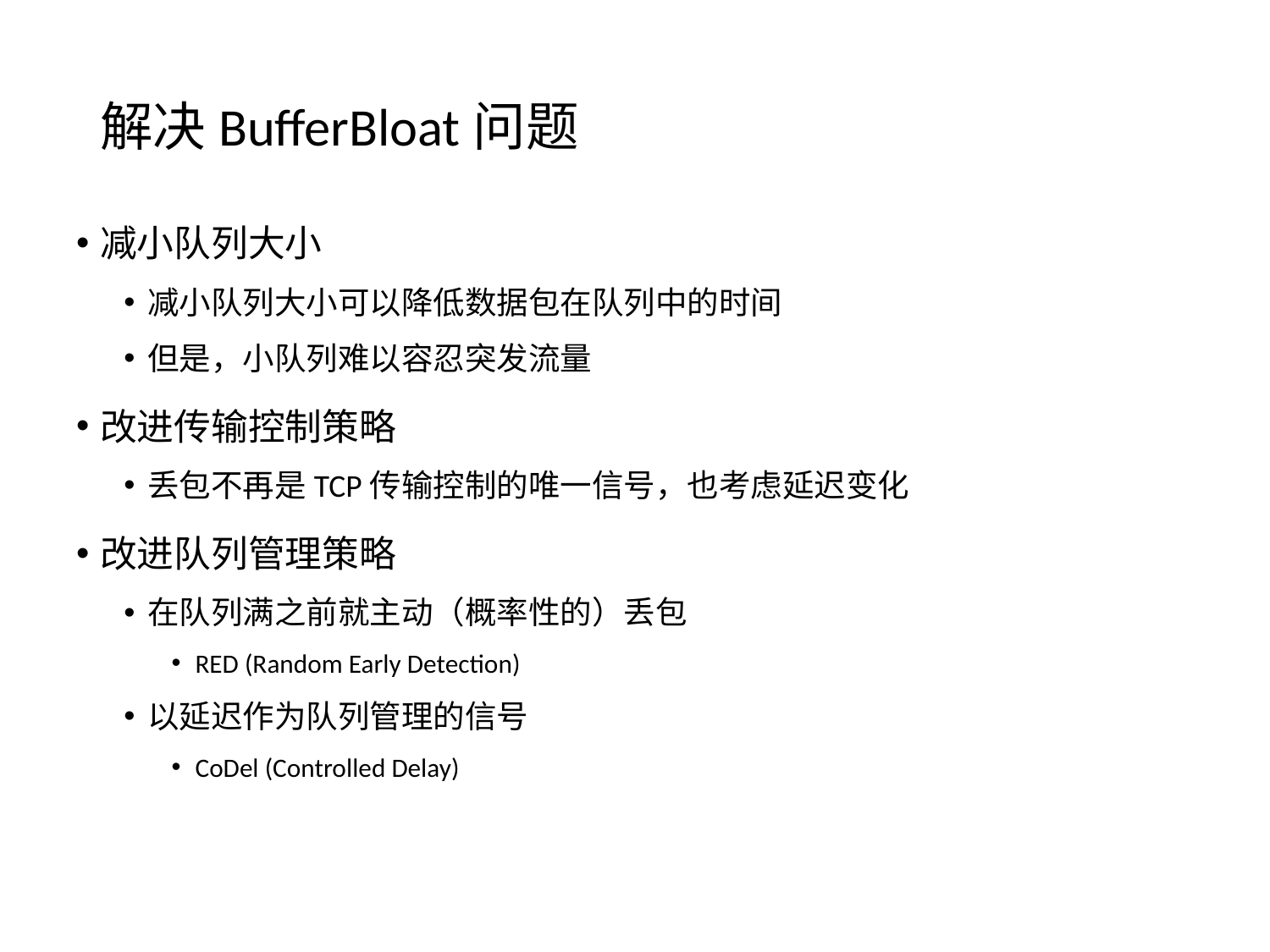

# 解决BufferBloat问题
减小队列大小
减小队列大小可以降低数据包在队列中的时间
但是，小队列难以容忍突发流量
改进传输控制策略
丢包不再是TCP传输控制的唯一信号，也考虑延迟变化
改进队列管理策略
在队列满之前就主动（概率性的）丢包
RED (Random Early Detection)
以延迟作为队列管理的信号
CoDel (Controlled Delay)
67